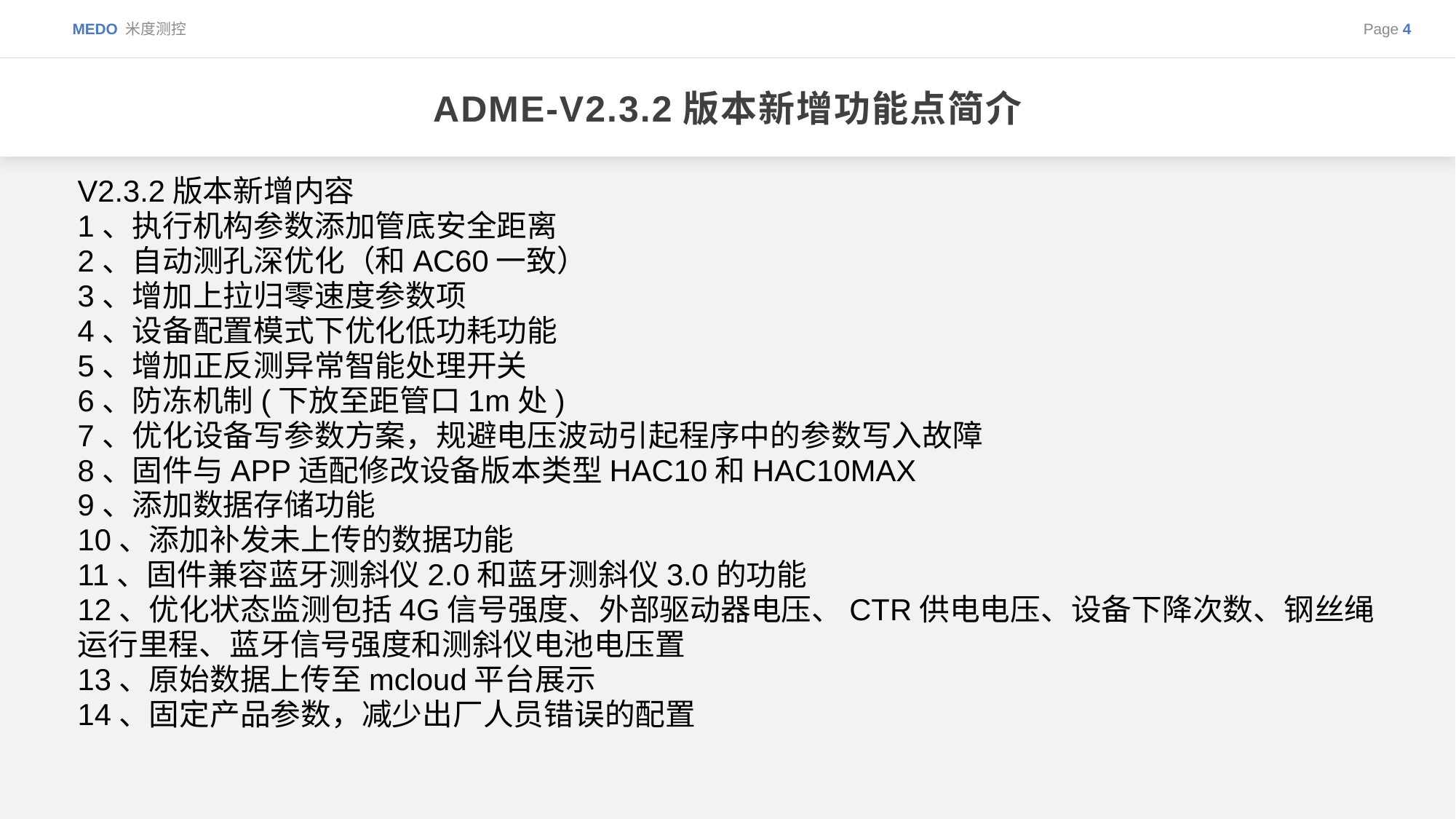

# ADME-V2.3.2版本新增功能点简介
Page 4

MEDO 米度测控

V2.3.2版本新增内容
1、执行机构参数添加管底安全距离
2、自动测孔深优化（和AC60一致）
3、增加上拉归零速度参数项
4、设备配置模式下优化低功耗功能
5、增加正反测异常智能处理开关
6、防冻机制(下放至距管口1m处)
7、优化设备写参数方案，规避电压波动引起程序中的参数写入故障
8、固件与APP适配修改设备版本类型HAC10和HAC10MAX
9、添加数据存储功能
10、添加补发未上传的数据功能
11、固件兼容蓝牙测斜仪2.0和蓝牙测斜仪3.0的功能
12、优化状态监测包括4G信号强度、外部驱动器电压、CTR供电电压、设备下降次数、钢丝绳运行里程、蓝牙信号强度和测斜仪电池电压置
13、原始数据上传至mcloud平台展示
14、固定产品参数，减少出厂人员错误的配置